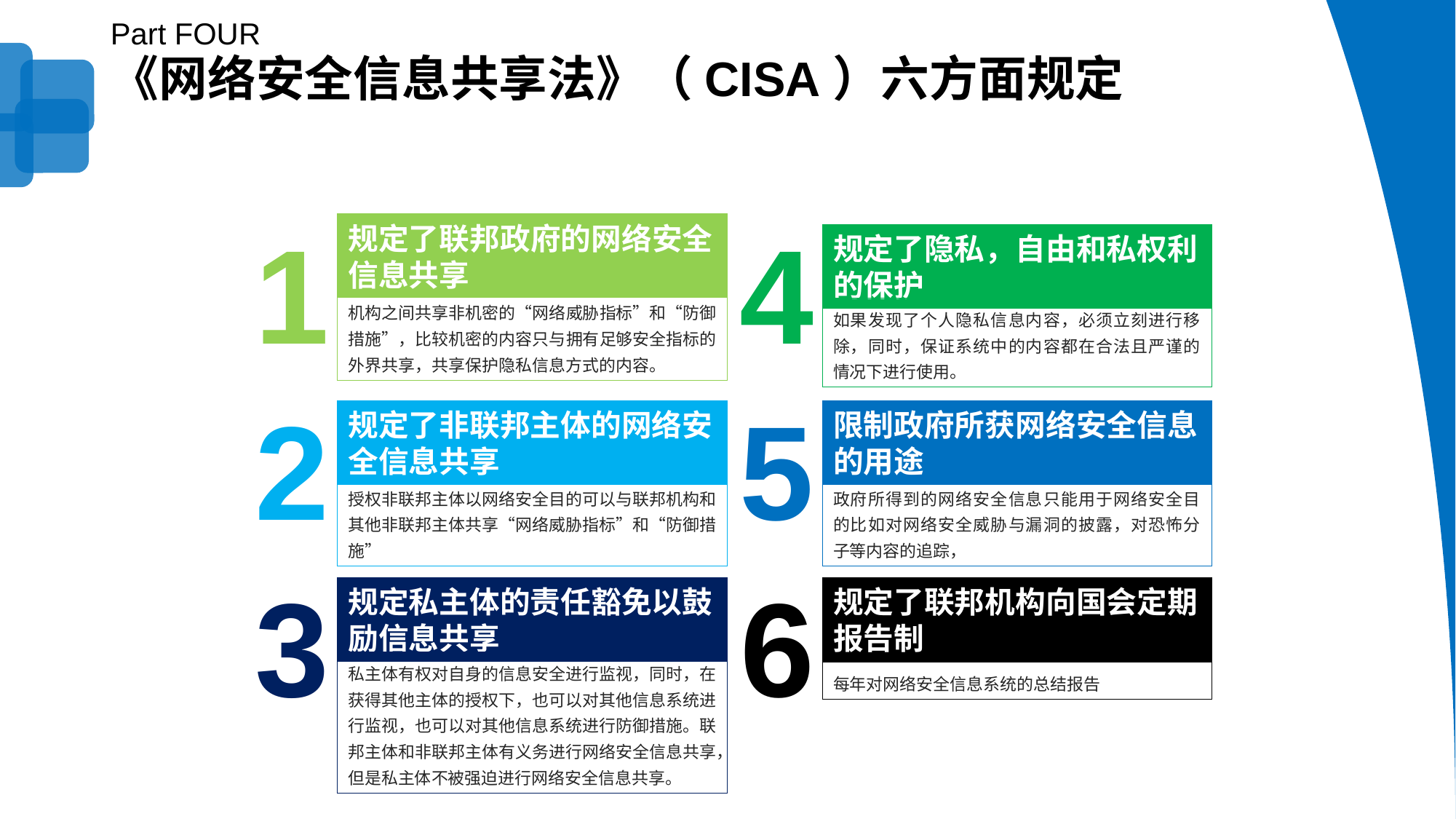

Part FOUR
《网络安全信息共享法》（CISA）六方面规定
1
4
规定了联邦政府的网络安全信息共享
规定了隐私，自由和私权利的保护
机构之间共享非机密的“网络威胁指标”和“防御措施”，比较机密的内容只与拥有足够安全指标的外界共享，共享保护隐私信息方式的内容。
如果发现了个人隐私信息内容，必须立刻进行移除，同时，保证系统中的内容都在合法且严谨的情况下进行使用。
2
5
规定了非联邦主体的网络安全信息共享
限制政府所获网络安全信息的用途
授权非联邦主体以网络安全目的可以与联邦机构和其他非联邦主体共享“网络威胁指标”和“防御措施”
政府所得到的网络安全信息只能用于网络安全目的比如对网络安全威胁与漏洞的披露，对恐怖分子等内容的追踪，
3
6
规定私主体的责任豁免以鼓励信息共享
规定了联邦机构向国会定期报告制
私主体有权对自身的信息安全进行监视，同时，在获得其他主体的授权下，也可以对其他信息系统进行监视，也可以对其他信息系统进行防御措施。联邦主体和非联邦主体有义务进行网络安全信息共享，但是私主体不被强迫进行网络安全信息共享。
每年对网络安全信息系统的总结报告